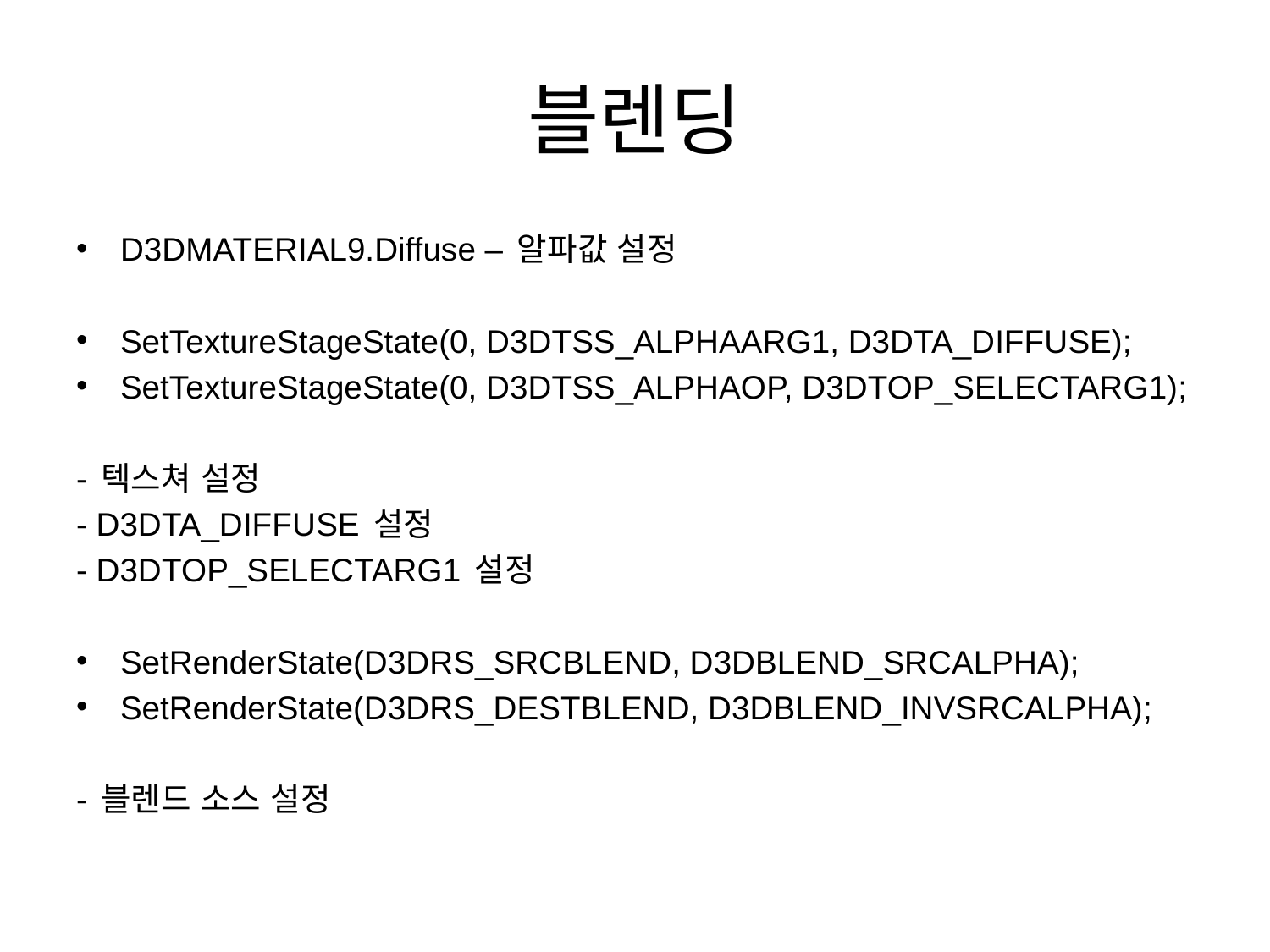

# 블렌딩
D3DMATERIAL9.Diffuse – 알파값 설정

SetTextureStageState(0, D3DTSS_ALPHAARG1, D3DTA_DIFFUSE);
SetTextureStageState(0, D3DTSS_ALPHAOP, D3DTOP_SELECTARG1);

- 텍스쳐 설정
- D3DTA_DIFFUSE 설정
- D3DTOP_SELECTARG1 설정

SetRenderState(D3DRS_SRCBLEND, D3DBLEND_SRCALPHA);
SetRenderState(D3DRS_DESTBLEND, D3DBLEND_INVSRCALPHA);

- 블렌드 소스 설정